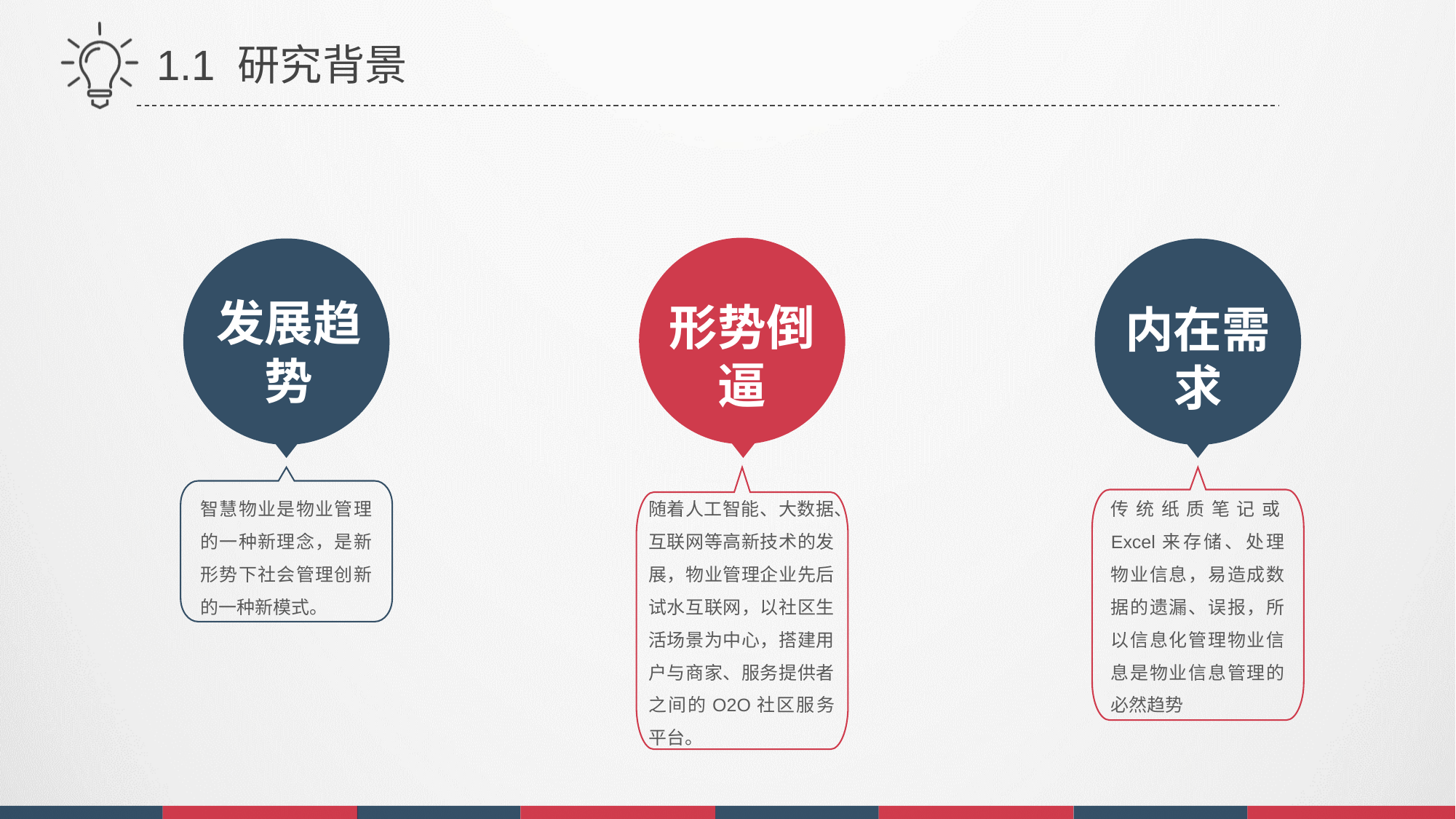

1.1 研究背景

形势倒逼

发展趋势

内在需求

智慧物业是物业管理的一种新理念，是新形势下社会管理创新的一种新模式。
随着人工智能、大数据、互联网等高新技术的发展，物业管理企业先后试水互联网，以社区生活场景为中心，搭建用户与商家、服务提供者之间的O2O社区服务平台。
传统纸质笔记或Excel来存储、处理物业信息，易造成数据的遗漏、误报，所以信息化管理物业信息是物业信息管理的必然趋势